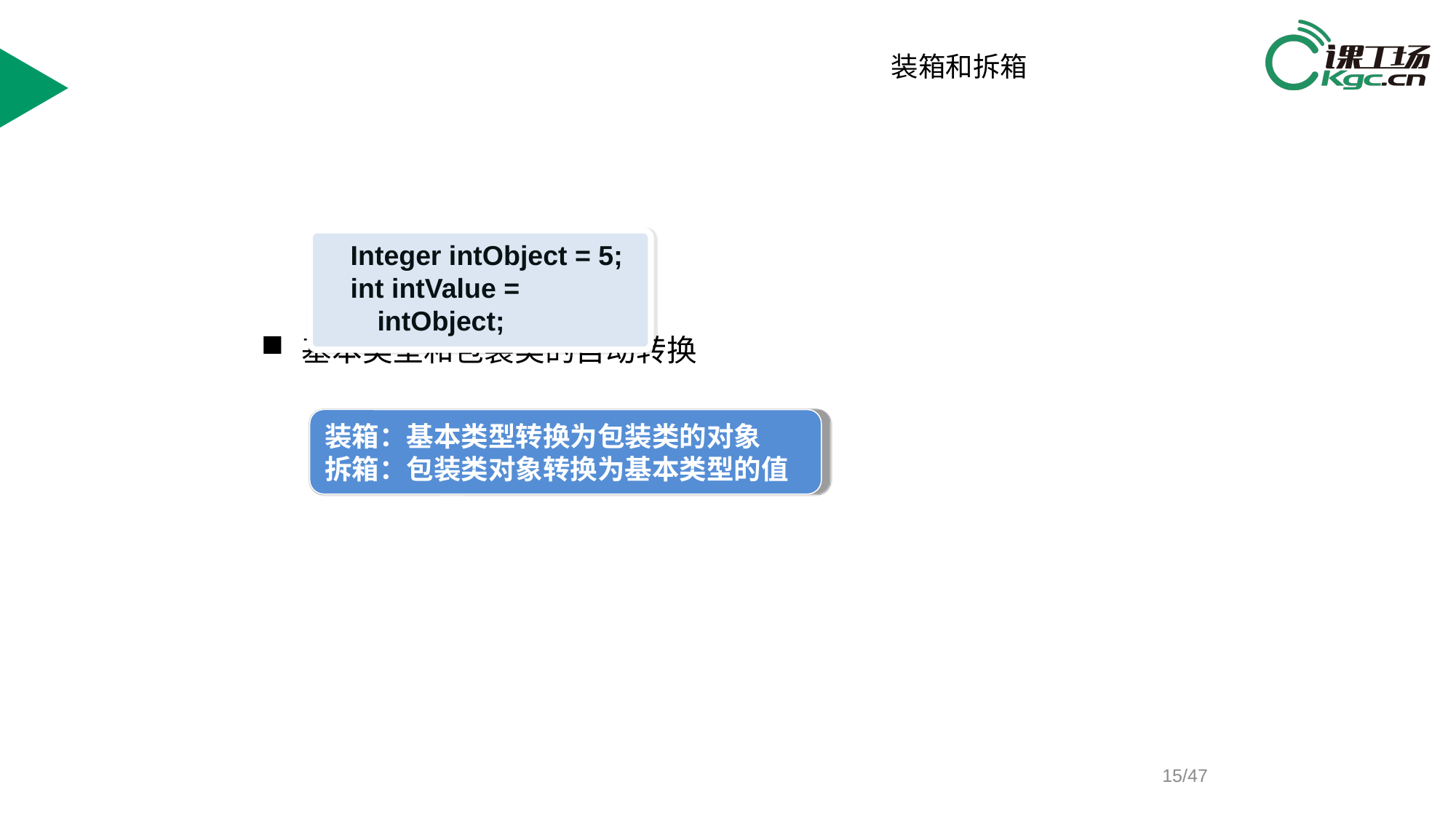

装箱和拆箱
基本类型和包装类的自动转换

Integer intObject = 5;
int intValue = intObject;

装箱：基本类型转换为包装类的对象
拆箱：包装类对象转换为基本类型的值
15/47